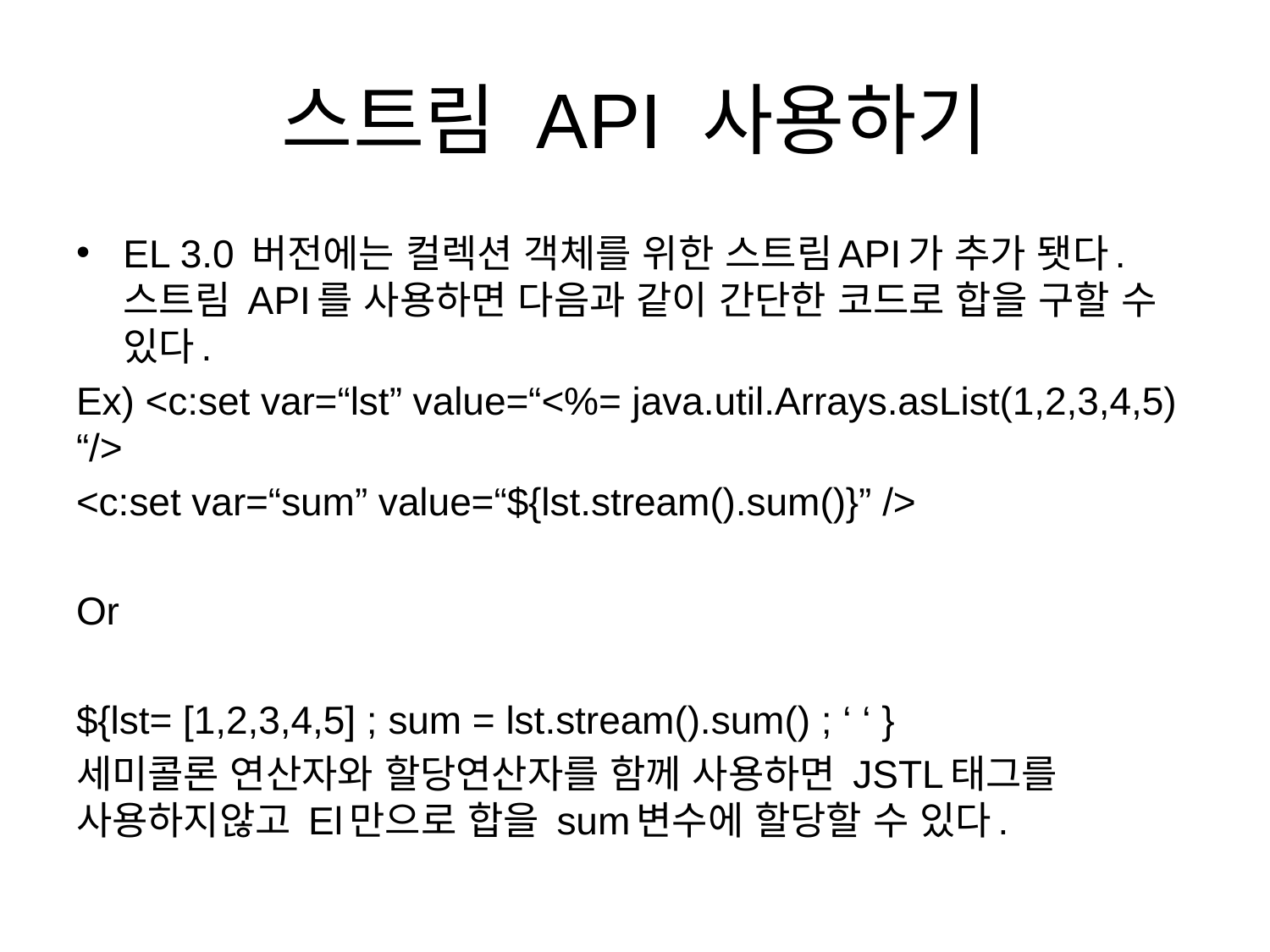

# 스트림 API 사용하기
EL 3.0 버전에는 컬렉션 객체를 위한 스트림API가 추가 됏다. 스트림 API를 사용하면 다음과 같이 간단한 코드로 합을 구할 수 있다.
Ex) <c:set var=“lst” value=“<%= java.util.Arrays.asList(1,2,3,4,5) “/>
<c:set var=“sum” value=“${lst.stream().sum()}” />

Or

${lst= [1,2,3,4,5] ; sum = lst.stream().sum() ; ‘ ‘ }
세미콜론 연산자와 할당연산자를 함께 사용하면 JSTL태그를 사용하지않고 El만으로 합을 sum변수에 할당할 수 있다.